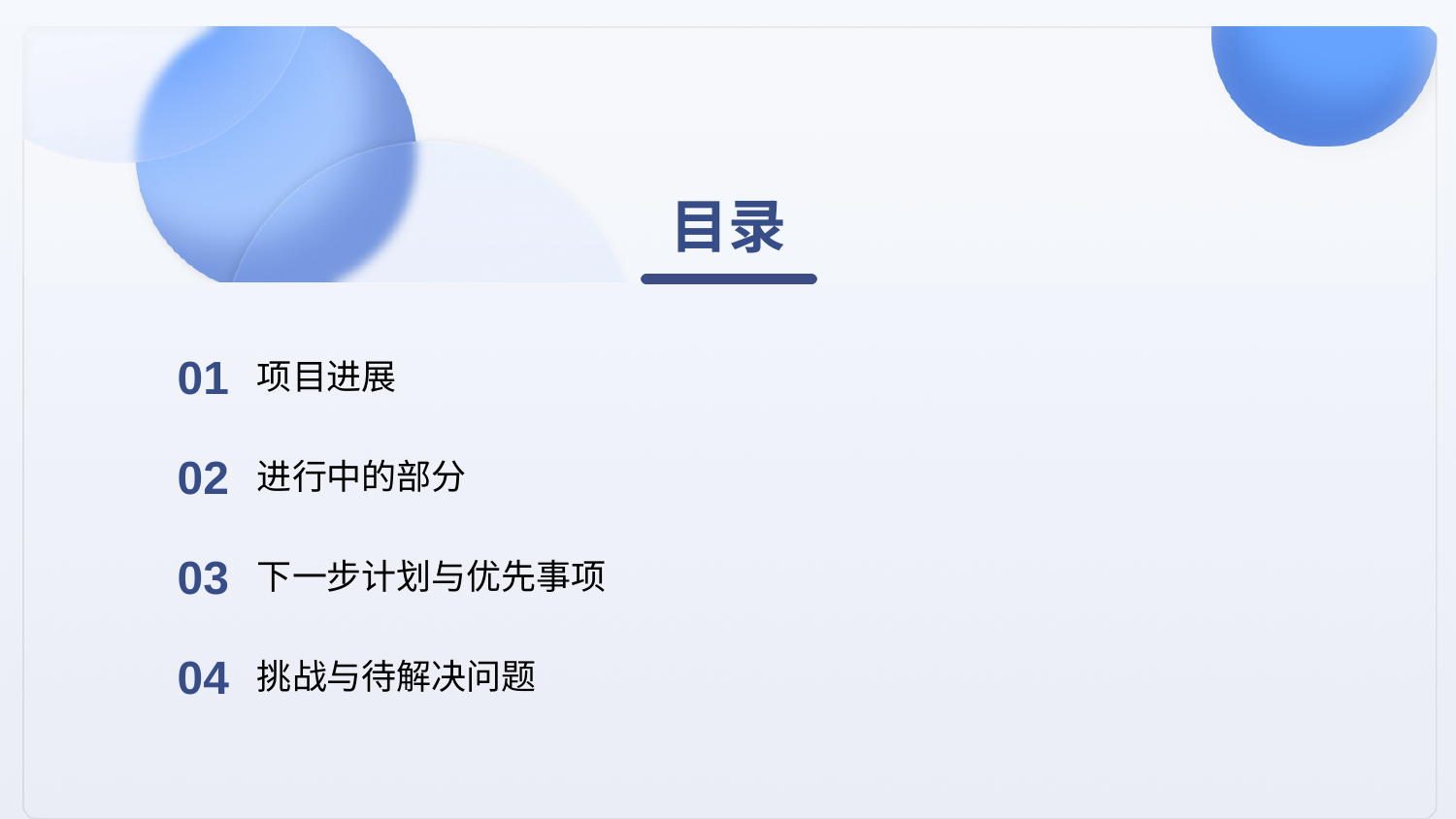

目录
01
项目进展
02
进行中的部分
03
下一步计划与优先事项
04
挑战与待解决问题